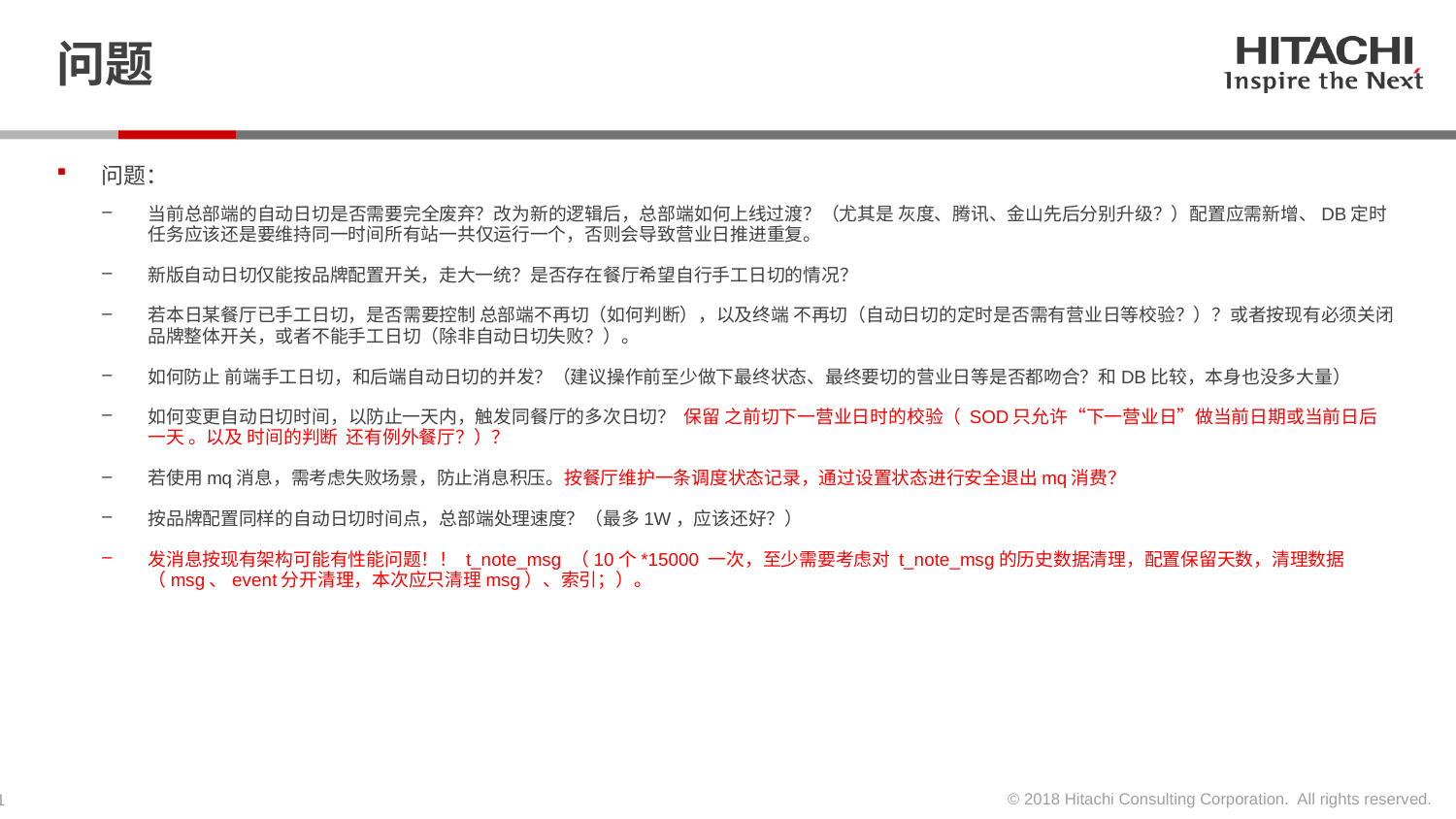

# 问题
问题：
当前总部端的自动日切是否需要完全废弃？改为新的逻辑后，总部端如何上线过渡？（尤其是 灰度、腾讯、金山先后分别升级？）配置应需新增、DB定时任务应该还是要维持同一时间所有站一共仅运行一个，否则会导致营业日推进重复。
新版自动日切仅能按品牌配置开关，走大一统？是否存在餐厅希望自行手工日切的情况？
若本日某餐厅已手工日切，是否需要控制 总部端不再切（如何判断），以及终端 不再切（自动日切的定时是否需有营业日等校验？）？或者按现有必须关闭品牌整体开关，或者不能手工日切（除非自动日切失败？）。
如何防止 前端手工日切，和后端自动日切的并发？（建议操作前至少做下最终状态、最终要切的营业日等是否都吻合？和DB比较，本身也没多大量）
如何变更自动日切时间，以防止一天内，触发同餐厅的多次日切？  保留 之前切下一营业日时的校验（ SOD只允许“下一营业日”​做当前日期或当前日后一天 。以及 时间的判断  还有例外餐厅？）？
若使用mq消息，需考虑失败场景，防止消息积压。按餐厅维护一条调度状态记录，通过设置状态进行安全退出mq消费？
按品牌配置同样的自动日切时间点，总部端处理速度？（最多1W，应该还好？）
发消息按现有架构可能有性能问题！！ t_note_msg （10个*15000 一次，至少需要考虑对 t_note_msg的历史数据清理，配置保留天数，清理数据（msg、event分开清理，本次应只清理msg）、索引；）。